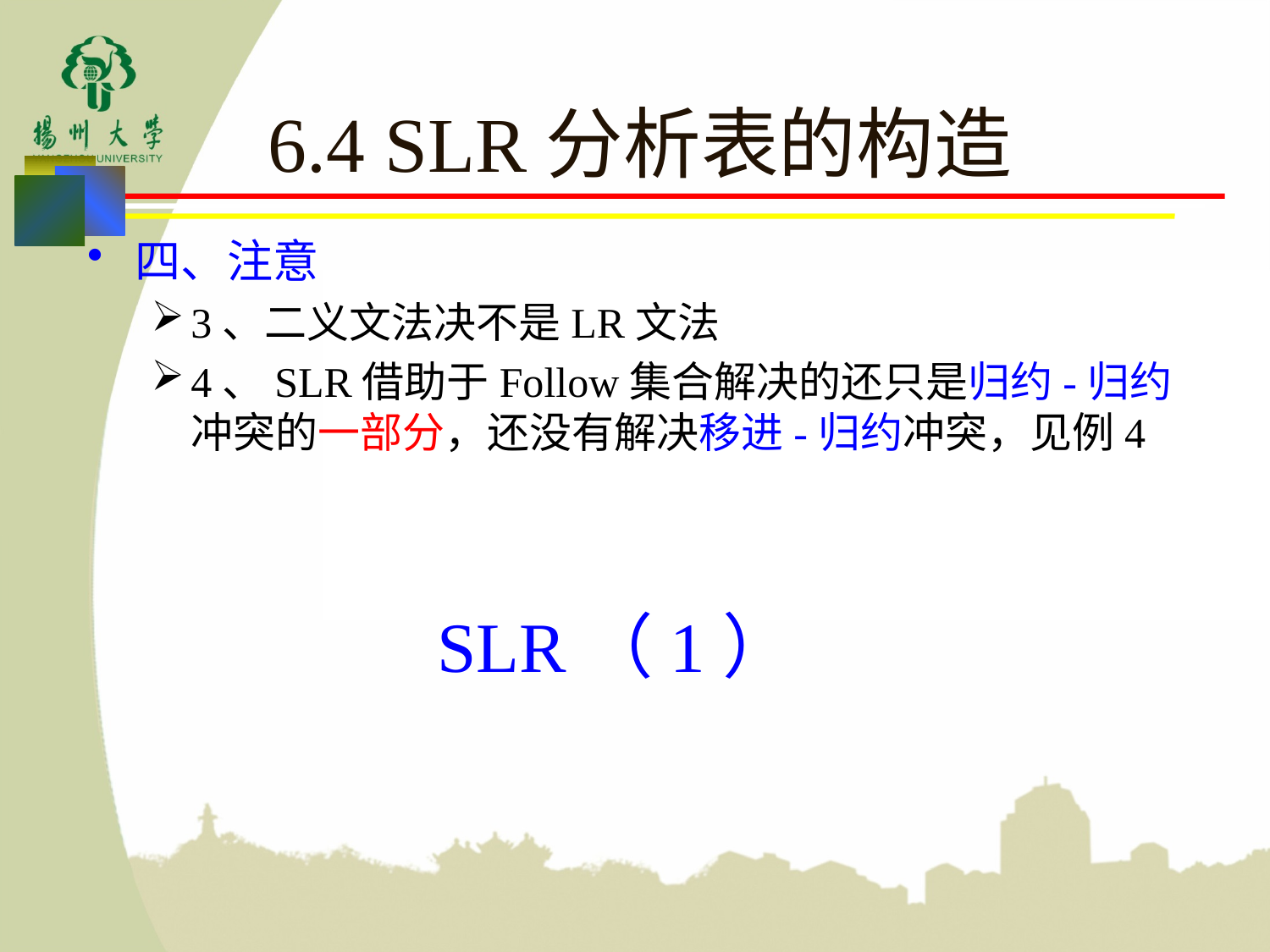

# 6.4 SLR分析表的构造
四、注意
3、二义文法决不是LR文法
4、SLR借助于Follow集合解决的还只是归约-归约冲突的一部分，还没有解决移进-归约冲突，见例4
SLR（1）

69